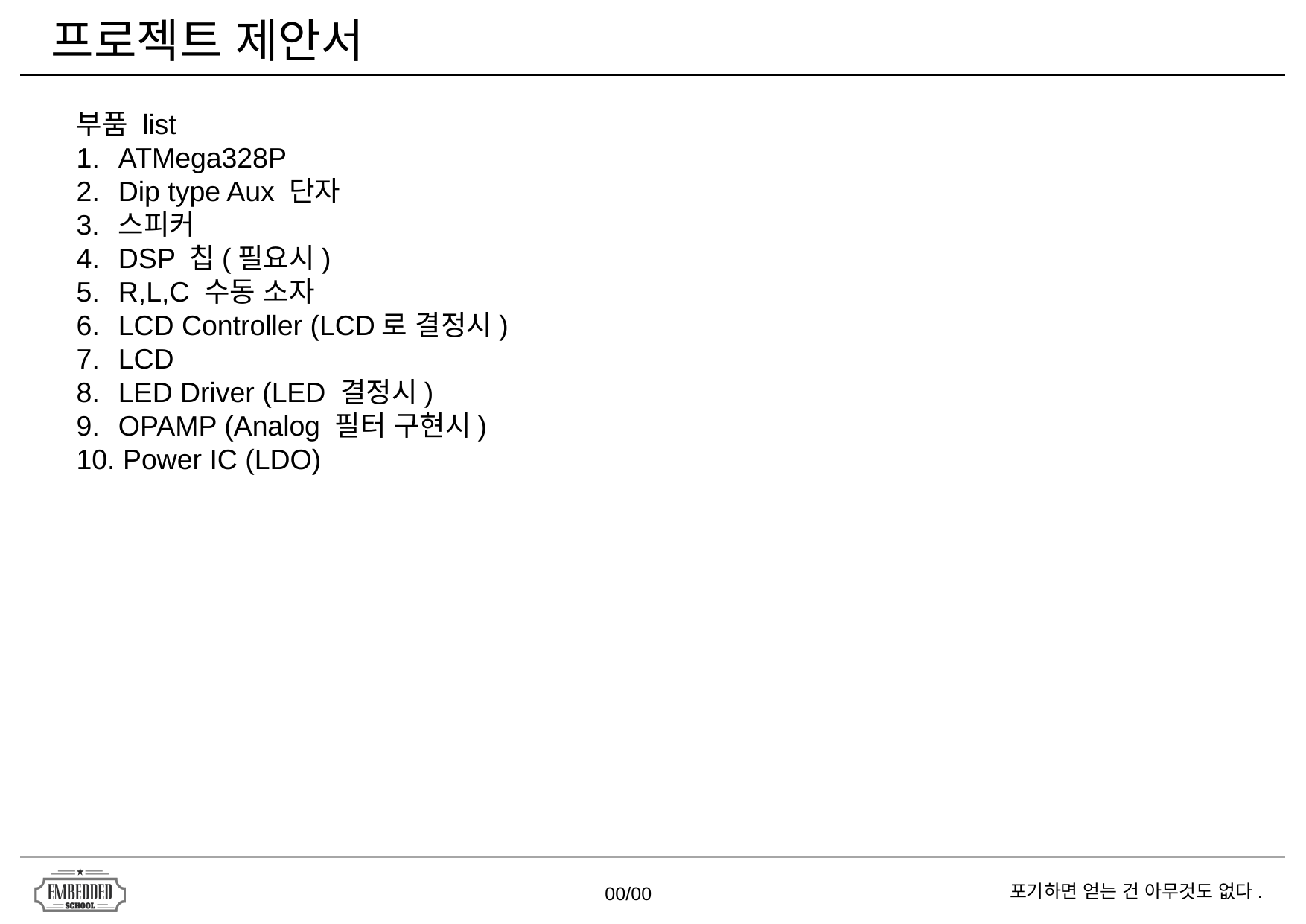

프로젝트 제안서
부품 list
ATMega328P
Dip type Aux 단자
스피커
DSP 칩(필요시)
R,L,C 수동 소자
LCD Controller (LCD로 결정시)
LCD
LED Driver (LED 결정시)
OPAMP (Analog 필터 구현시)
10. Power IC (LDO)

00/00